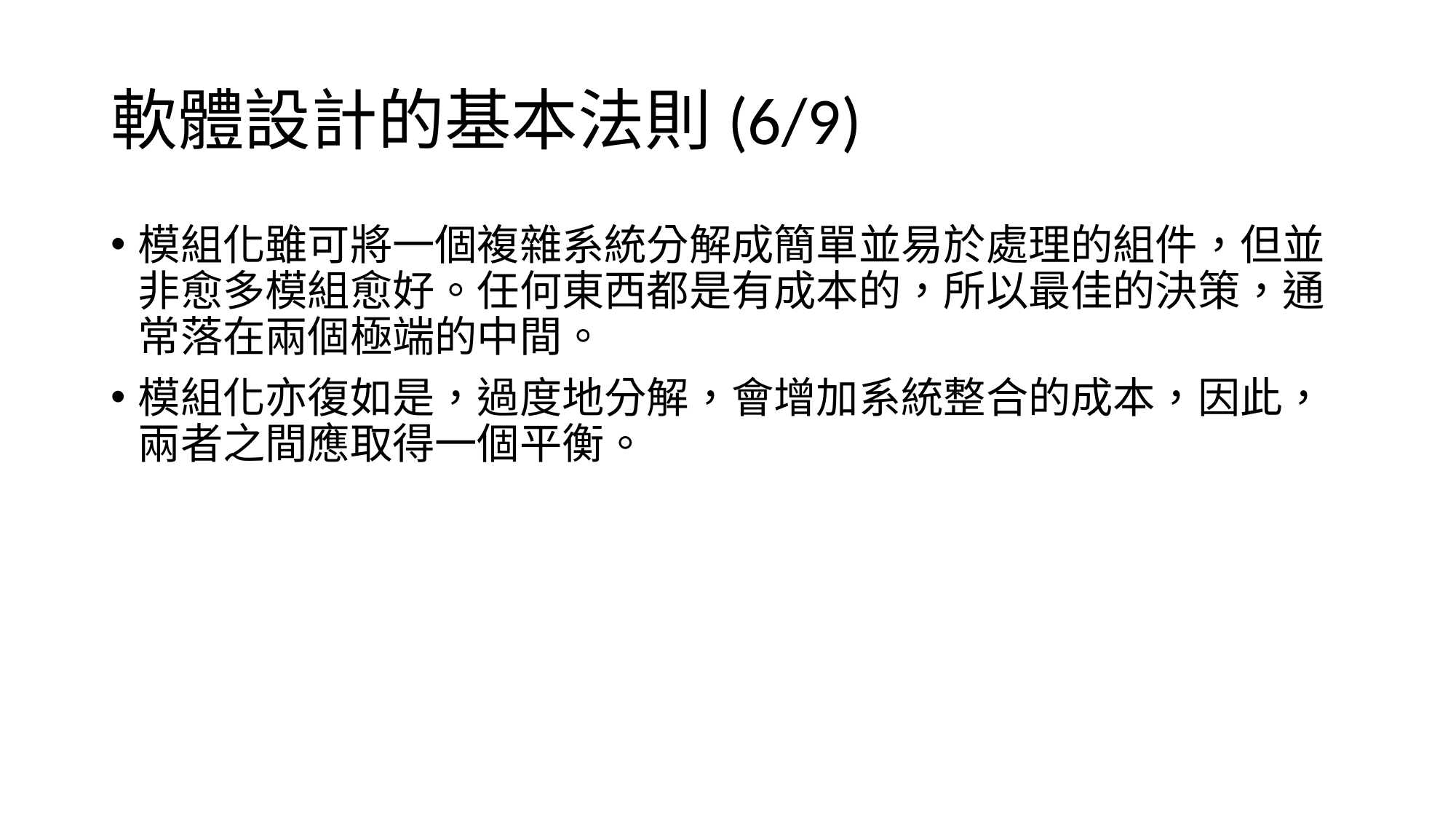

軟體設計的基本法則(6/9)
模組化雖可將一個複雜系統分解成簡單並易於處理的組件，但並非愈多模組愈好。任何東西都是有成本的，所以最佳的決策，通常落在兩個極端的中間。
模組化亦復如是，過度地分解，會增加系統整合的成本，因此，兩者之間應取得一個平衡。